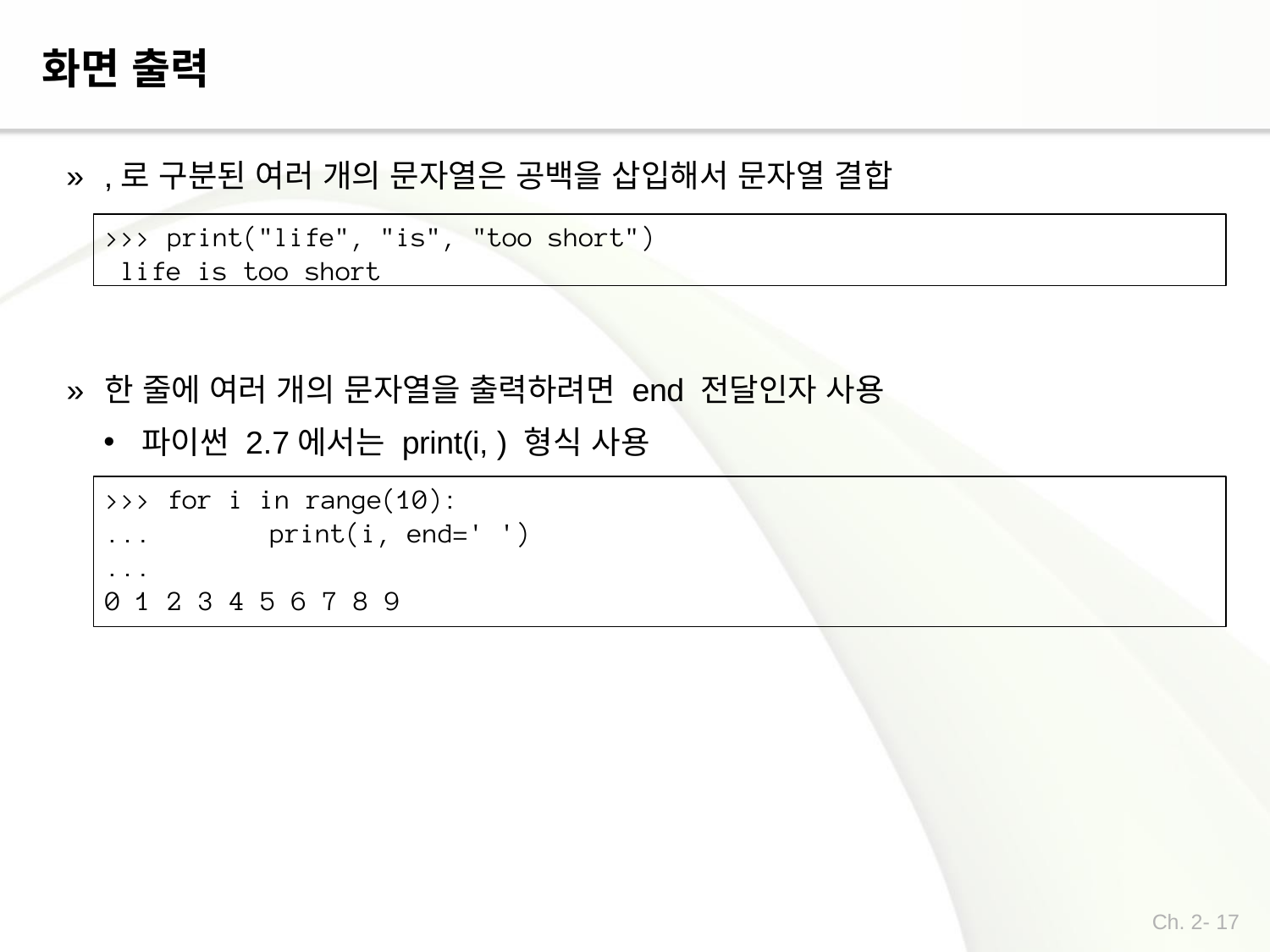

# 화면 출력
»	,로 구분된 여러 개의 문자열은 공백을 삽입해서 문자열 결합
>>> print("life", "is", "too short")  life is too short
»	한 줄에 여러 개의 문자열을 출력하려면 end 전달인자 사용
파이썬 2.7에서는 print(i, ) 형식 사용
>>> for i in range(10):
...	print(i, end=' ')
...
0 1 2 3 4 5 6 7 8 9

Ch. 2- 17